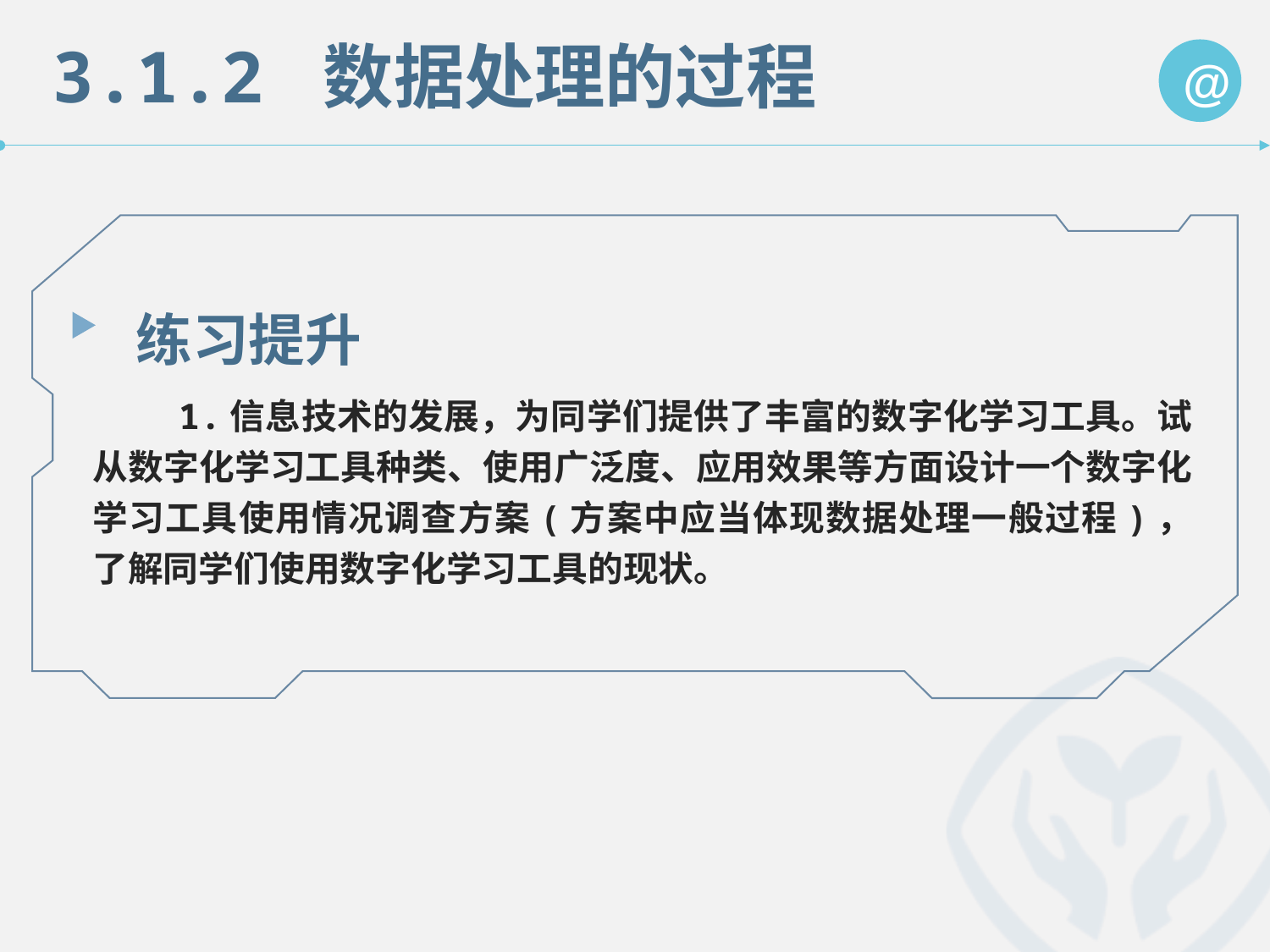

3.1.2 数据处理的过程
@

练习提升

    1.信息技术的发展，为同学们提供了丰富的数字化学习工具。试从数字化学习工具种类、使用广泛度、应用效果等方面设计一个数字化学习工具使用情况调查方案(方案中应当体现数据处理一般过程)，了解同学们使用数字化学习工具的现状。